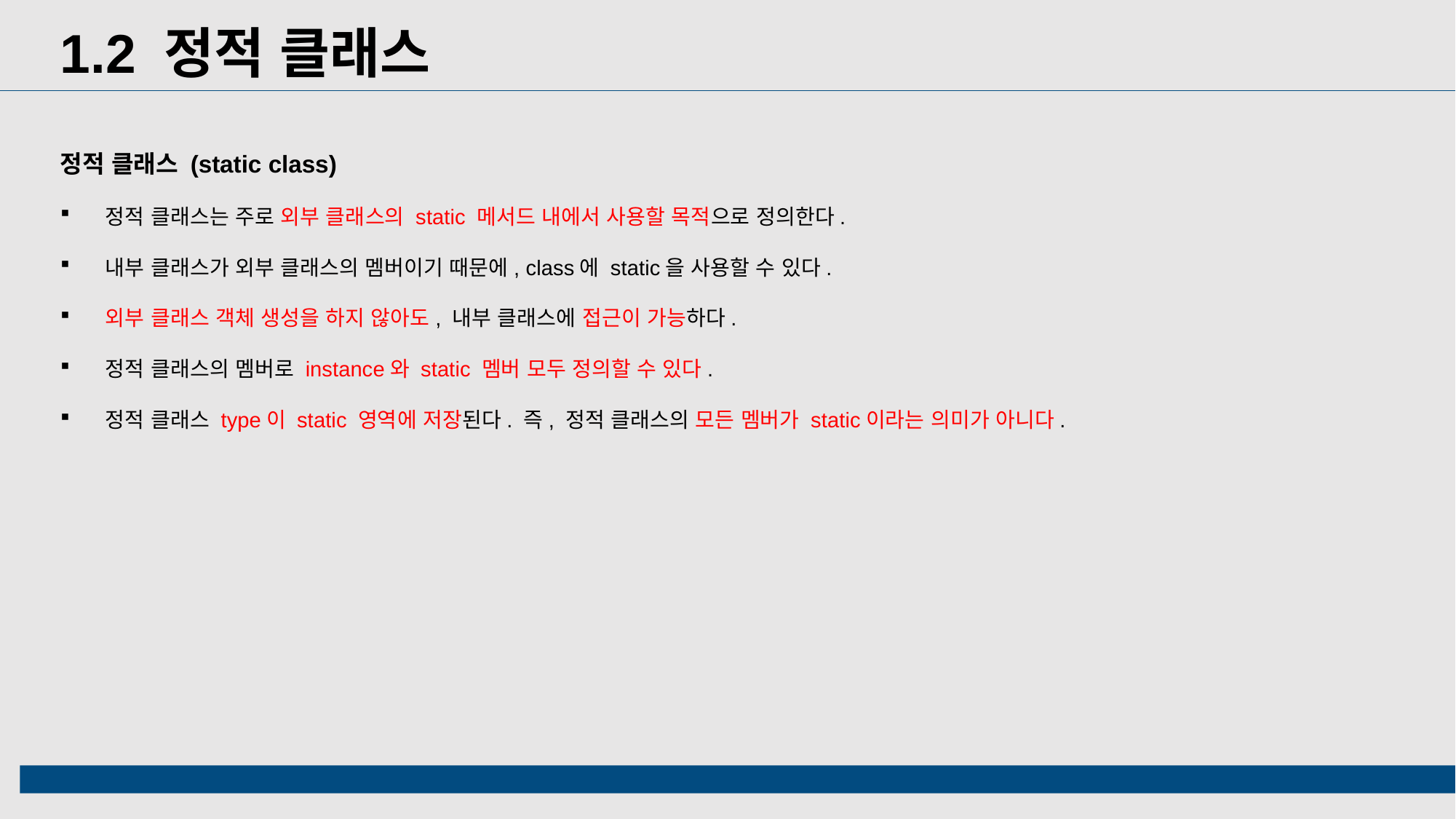

1.2 정적 클래스
정적 클래스 (static class)
 정적 클래스는 주로 외부 클래스의 static 메서드 내에서 사용할 목적으로 정의한다.
 내부 클래스가 외부 클래스의 멤버이기 때문에, class에 static을 사용할 수 있다.
 외부 클래스 객체 생성을 하지 않아도, 내부 클래스에 접근이 가능하다.
 정적 클래스의 멤버로 instance와 static 멤버 모두 정의할 수 있다.
 정적 클래스 type이 static 영역에 저장된다. 즉, 정적 클래스의 모든 멤버가 static이라는 의미가 아니다.